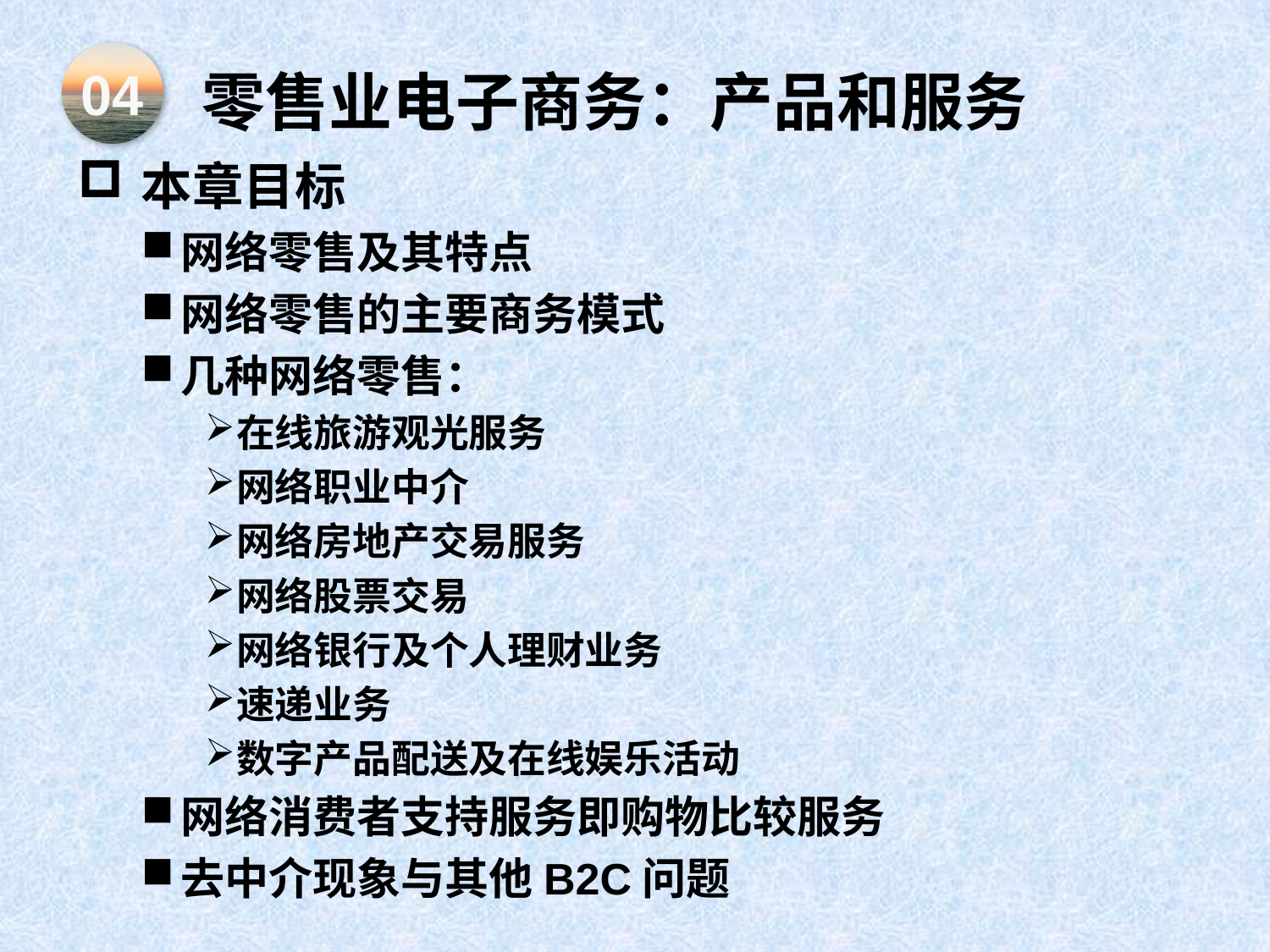

# 零售业电子商务：产品和服务
04
本章目标
网络零售及其特点
网络零售的主要商务模式
几种网络零售：
在线旅游观光服务
网络职业中介
网络房地产交易服务
网络股票交易
网络银行及个人理财业务
速递业务
数字产品配送及在线娱乐活动
网络消费者支持服务即购物比较服务
去中介现象与其他B2C问题